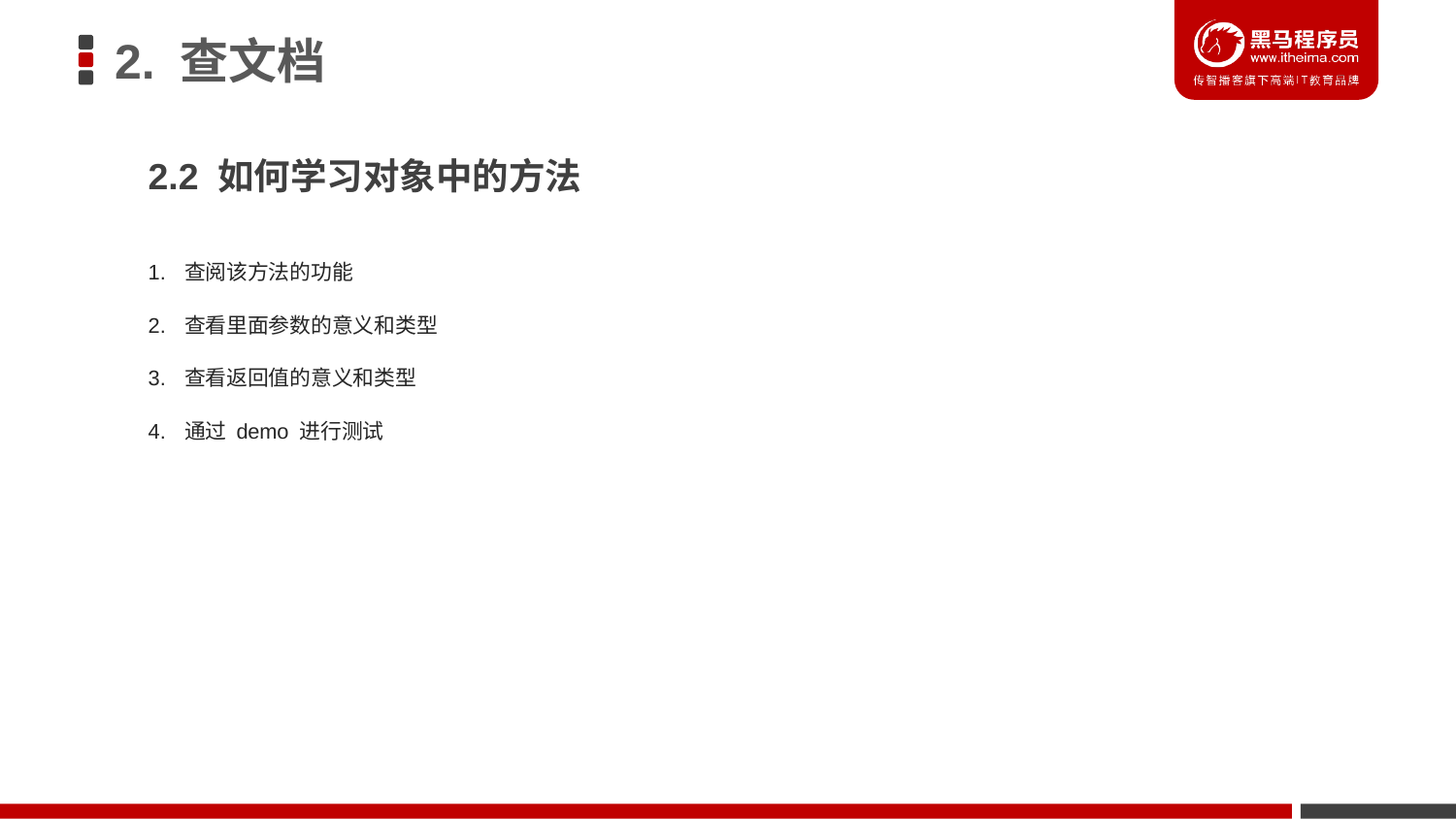

# 2. 查文档
2.2 如何学习对象中的方法
查阅该方法的功能
查看里面参数的意义和类型
查看返回值的意义和类型
通过 demo 进行测试